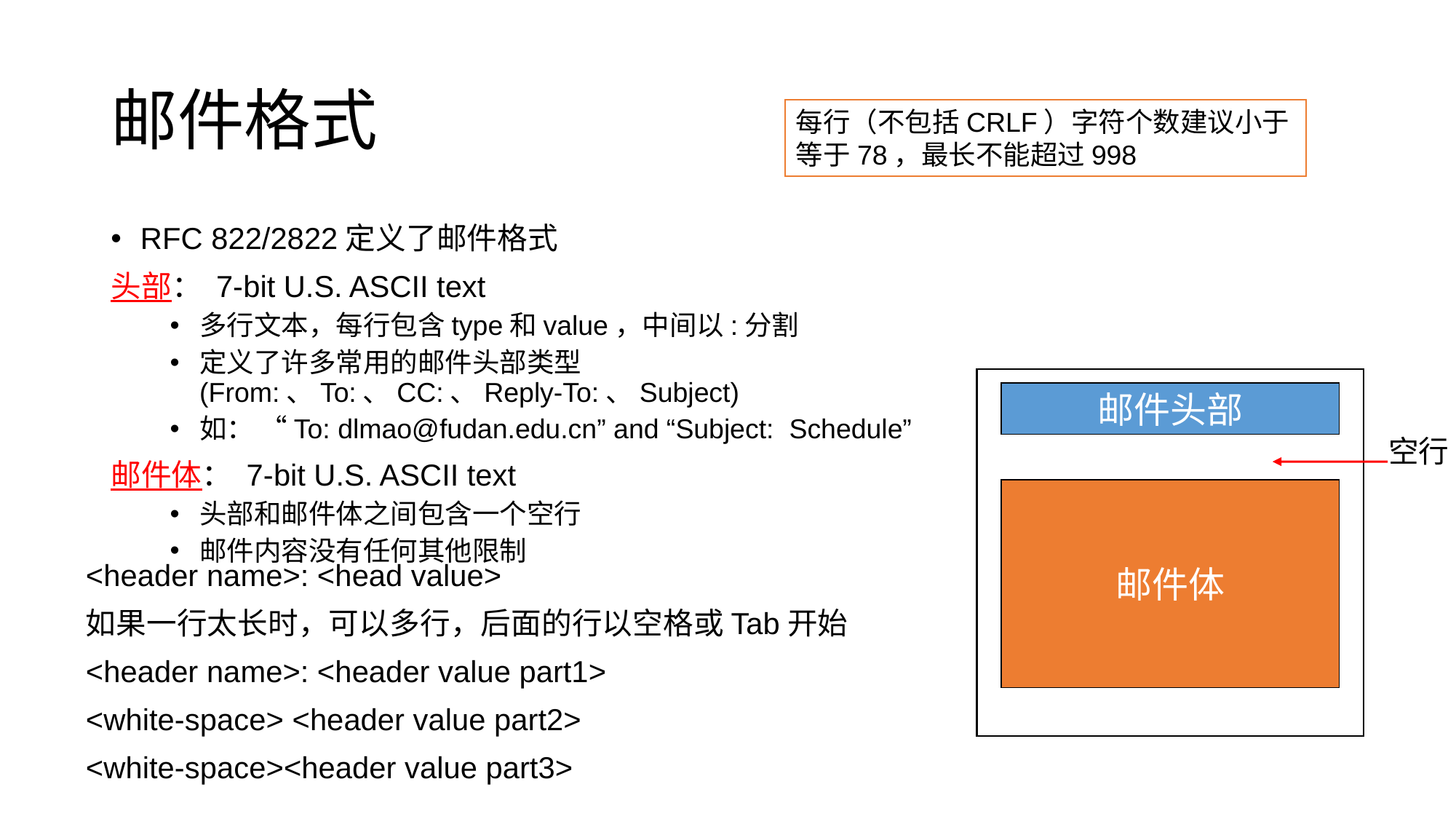

# 邮件格式
每行（不包括CRLF）字符个数建议小于等于78，最长不能超过998
RFC 822/2822定义了邮件格式
头部： 7-bit U.S. ASCII text
多行文本，每行包含type和value，中间以:分割
定义了许多常用的邮件头部类型(From:、To:、CC:、Reply-To:、Subject)
如： “To: dlmao@fudan.edu.cn” and “Subject:  Schedule”
邮件体： 7-bit U.S. ASCII text
头部和邮件体之间包含一个空行
邮件内容没有任何其他限制

邮件头部
空行

邮件体
<header name>: <head value>
如果一行太长时，可以多行，后面的行以空格或Tab开始
<header name>: <header value part1>
<white-space> <header value part2>
<white-space><header value part3>